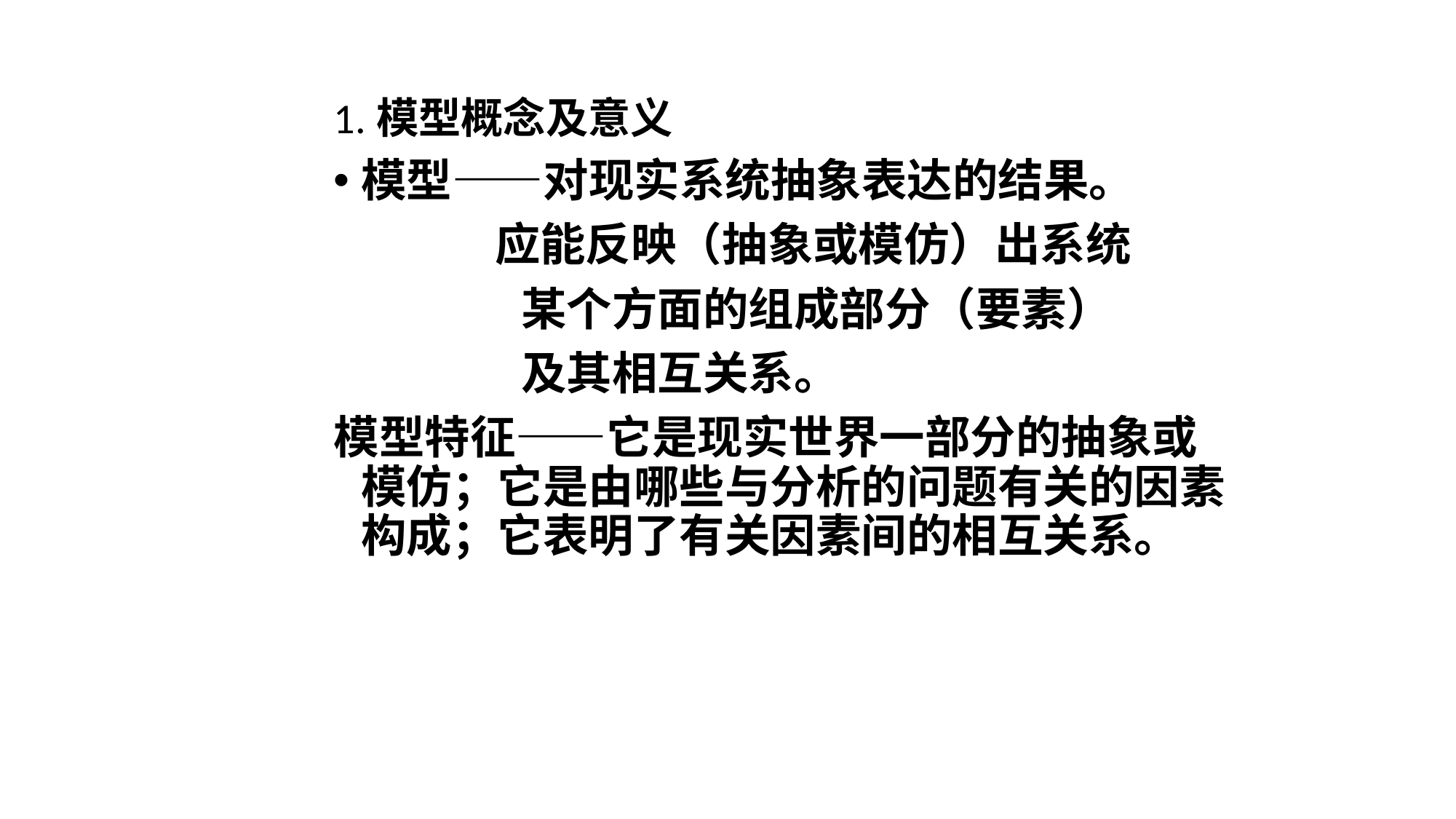

1.模型概念及意义
模型——对现实系统抽象表达的结果。
    应能反映（抽象或模仿）出系统
                 某个方面的组成部分（要素）
                 及其相互关系。
模型特征——它是现实世界一部分的抽象或模仿；它是由哪些与分析的问题有关的因素构成；它表明了有关因素间的相互关系。